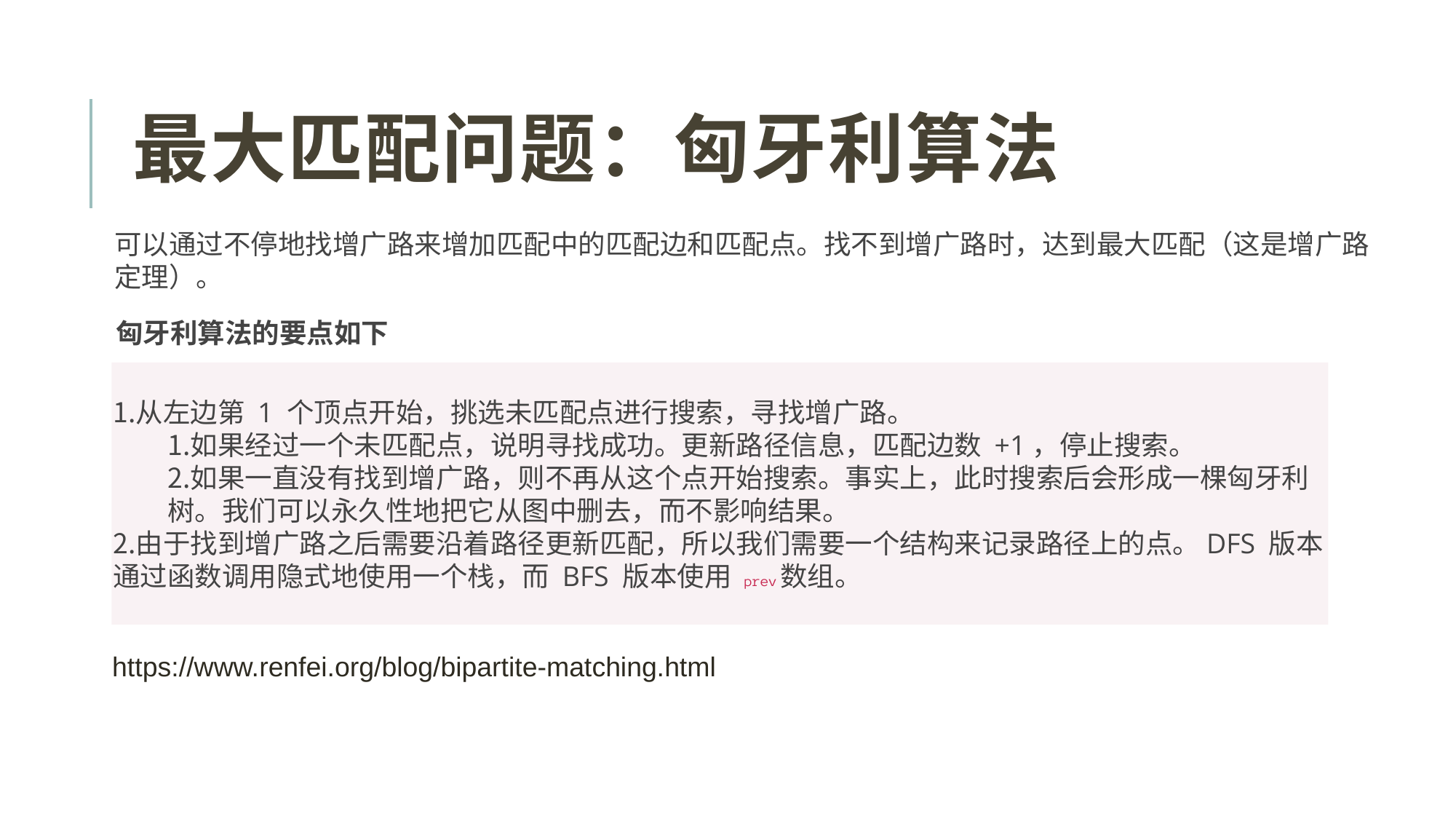

最大匹配问题：匈牙利算法
可以通过不停地找增广路来增加匹配中的匹配边和匹配点。找不到增广路时，达到最大匹配（这是增广路定理）。
匈牙利算法的要点如下

从左边第 1 个顶点开始，挑选未匹配点进行搜索，寻找增广路。
如果经过一个未匹配点，说明寻找成功。更新路径信息，匹配边数 +1，停止搜索。
如果一直没有找到增广路，则不再从这个点开始搜索。事实上，此时搜索后会形成一棵匈牙利树。我们可以永久性地把它从图中删去，而不影响结果。
由于找到增广路之后需要沿着路径更新匹配，所以我们需要一个结构来记录路径上的点。DFS 版本通过函数调用隐式地使用一个栈，而 BFS 版本使用 prev 数组。

https://www.renfei.org/blog/bipartite-matching.html